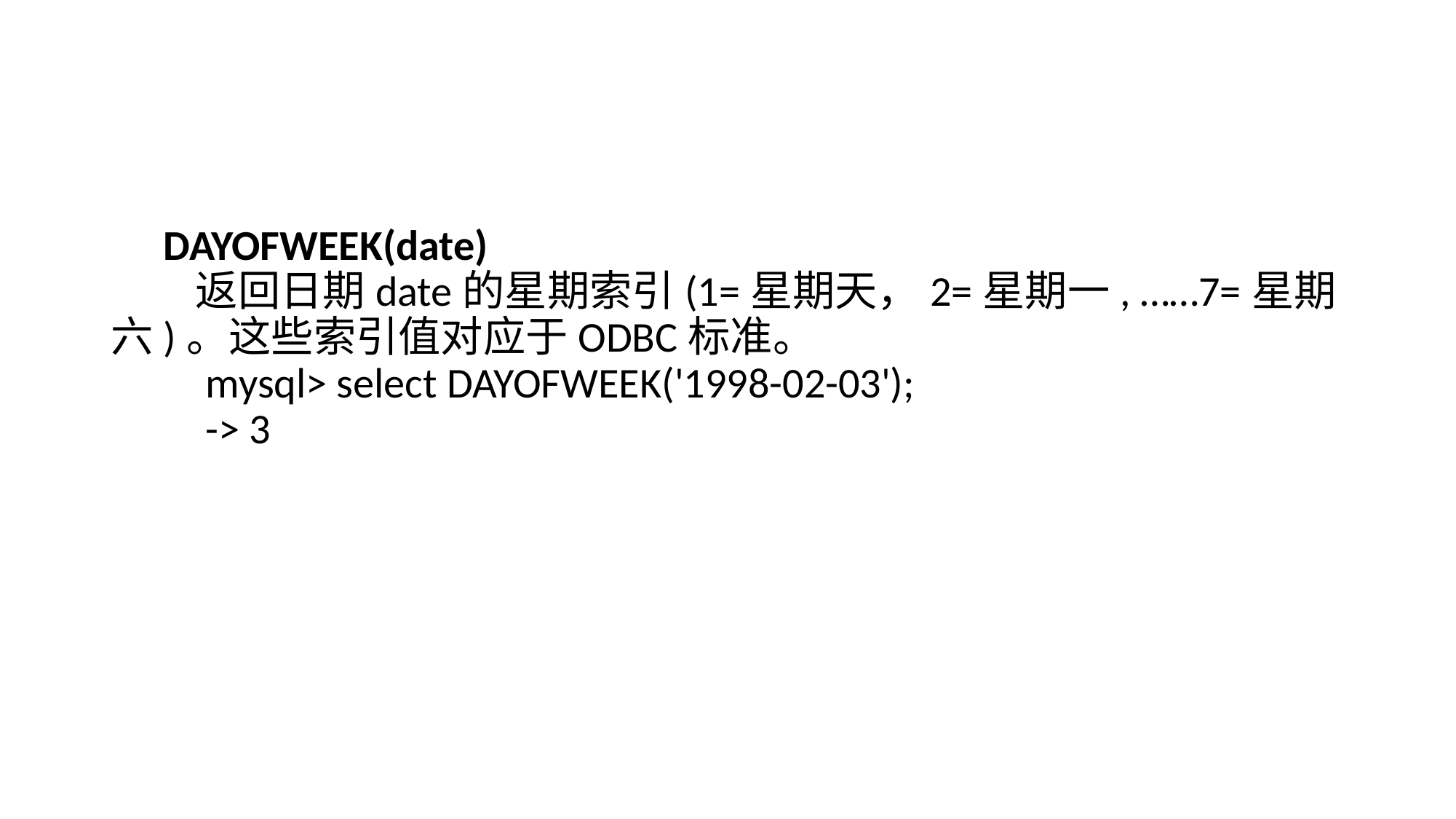

#
　DAYOFWEEK(date)  
　　返回日期date的星期索引(1=星期天，2=星期一, ……7=星期六)。这些索引值对应于ODBC标准。  
　　mysql> select DAYOFWEEK('1998-02-03');  
　　-> 3